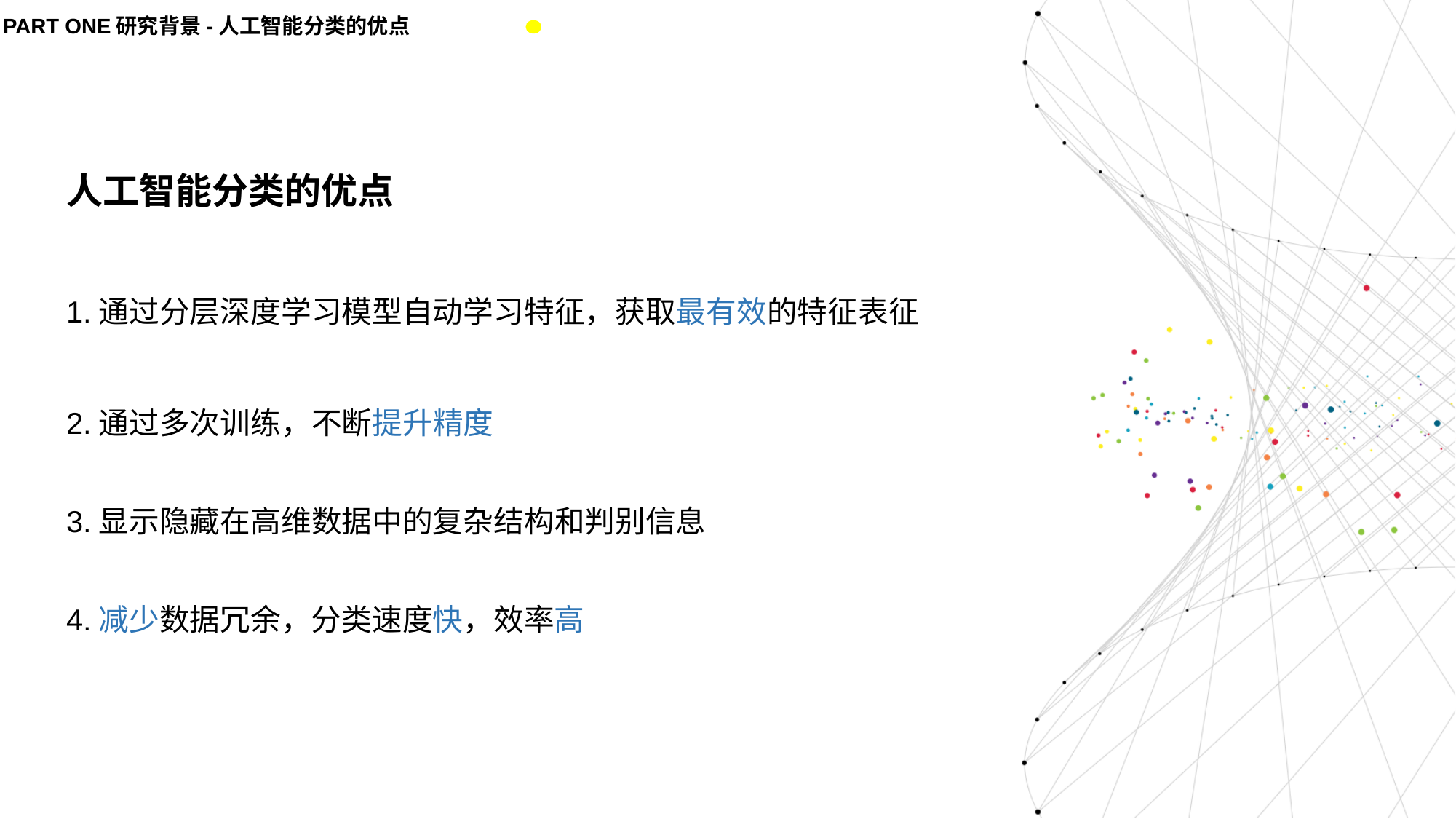

PART ONE研究背景-人工智能分类的优点

人工智能分类的优点

1.通过分层深度学习模型自动学习特征，获取最有效的特征表征
2.通过多次训练，不断提升精度
3.显示隐藏在高维数据中的复杂结构和判别信息
4.减少数据冗余，分类速度快，效率高